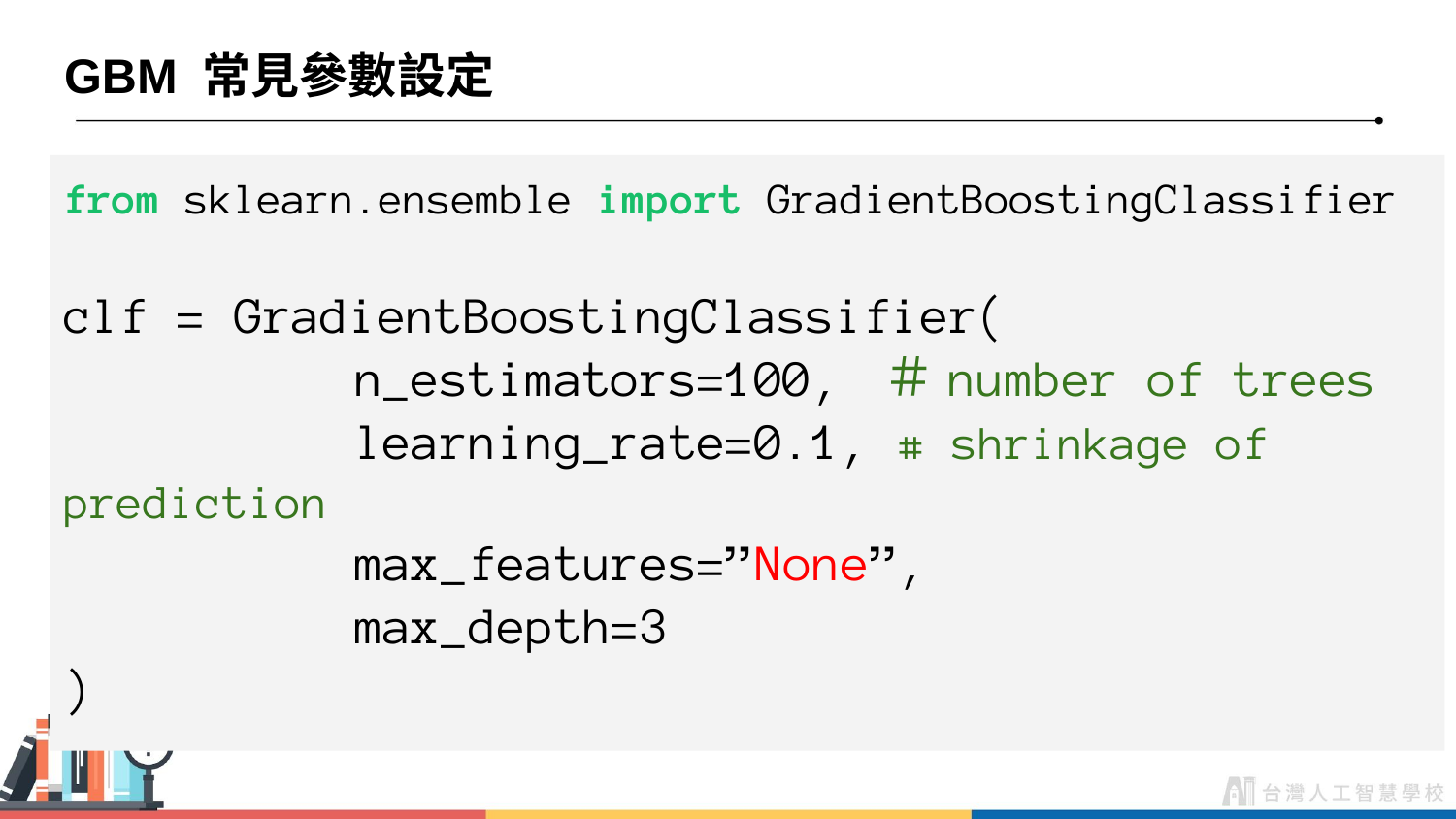

# GBM 常見參數設定

from sklearn.ensemble import GradientBoostingClassifier

clf = GradientBoostingClassifier(
		n_estimators=100, ＃number of trees
		learning_rate=0.1, # shrinkage of prediction
		max_features=”None”,
		max_depth=3
)